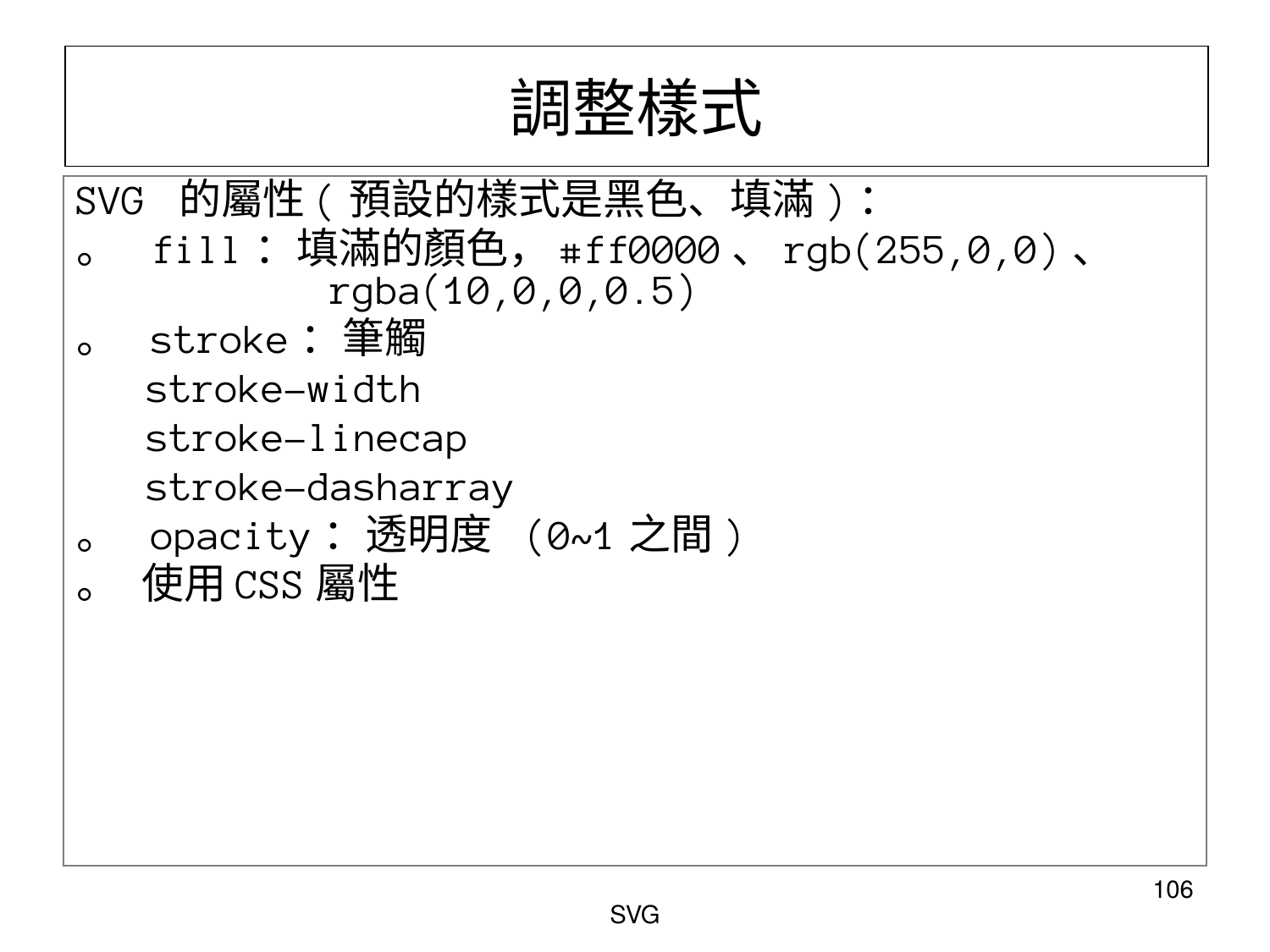

# 調整樣式
SVG 的屬性(預設的樣式是黑色、填滿)：
。 fill：填滿的顏色，#ff0000、rgb(255,0,0)、
	   rgba(10,0,0,0.5)
。 stroke：筆觸
	 stroke-width
	 stroke-linecap
	 stroke-dasharray
。 opacity：透明度 (0~1之間)
。 使用CSS屬性

106
SVG